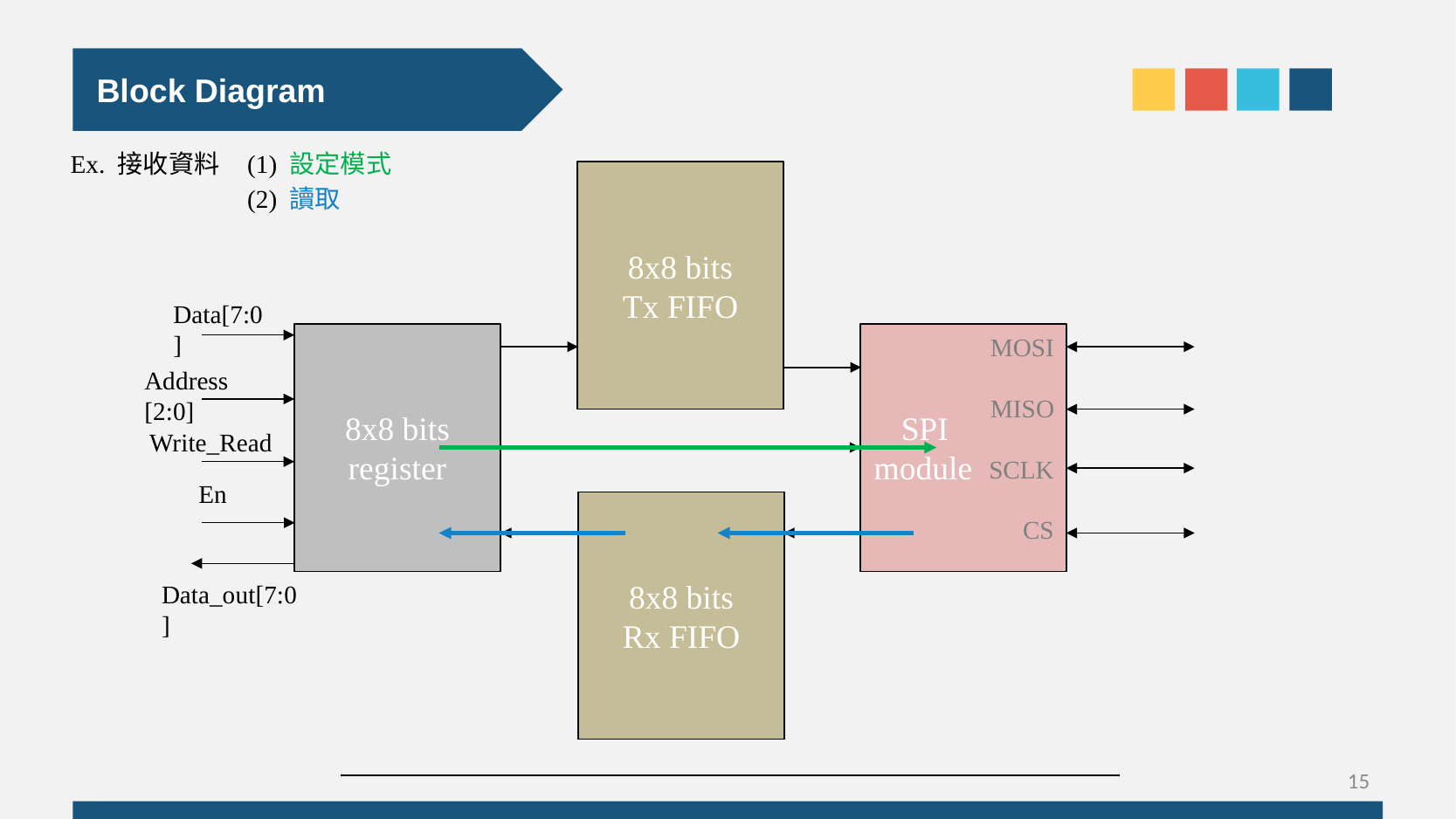

Block Diagram

Ex. 接收資料
　  (1) 設定模式
8x8 bits
Tx FIFO
　  (2) 讀取
Data[7:0]
8x8 bits
register

MOSI

MISO

SCLK

CS
Address [2:0]
SPI
module
Write_Read
En
8x8 bits
Rx FIFO
Data_out[7:0]
15